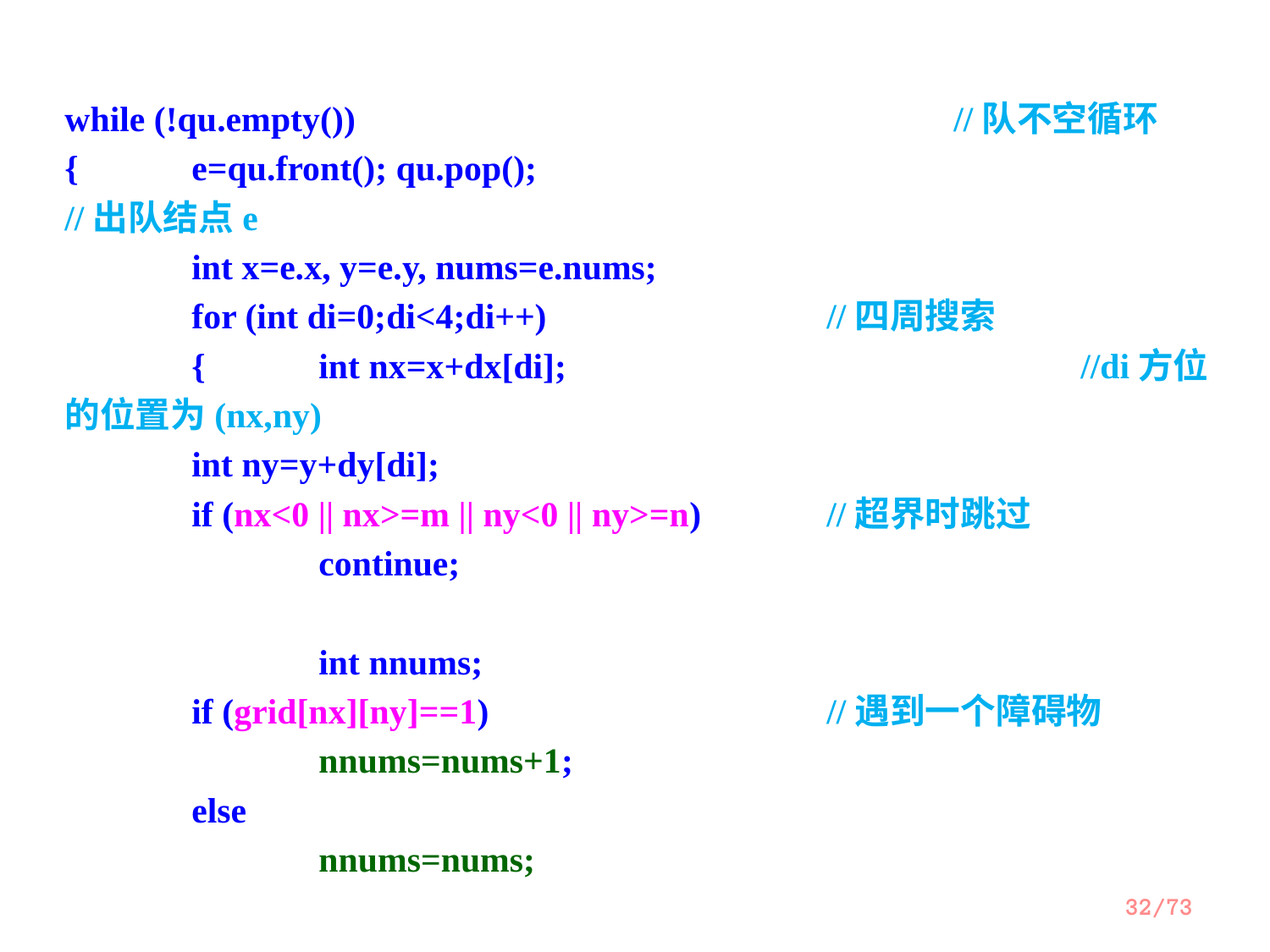

while (!qu.empty())                       				//队不空循环
{	e=qu.front(); qu.pop();						//出队结点e
     	int x=e.x, y=e.y, nums=e.nums;
     	for (int di=0;di<4;di++)                 		//四周搜索
    	{	int nx=x+dx[di];                  			//di方位的位置为(nx,ny)
        	int ny=y+dy[di];
        	if (nx<0 || nx>=m || ny<0 || ny>=n)	//超界时跳过
         		continue;

		int nnums;
        	if (grid[nx][ny]==1)                    		//遇到一个障碍物
         		nnums=nums+1;
        	else
         		nnums=nums;
32/73